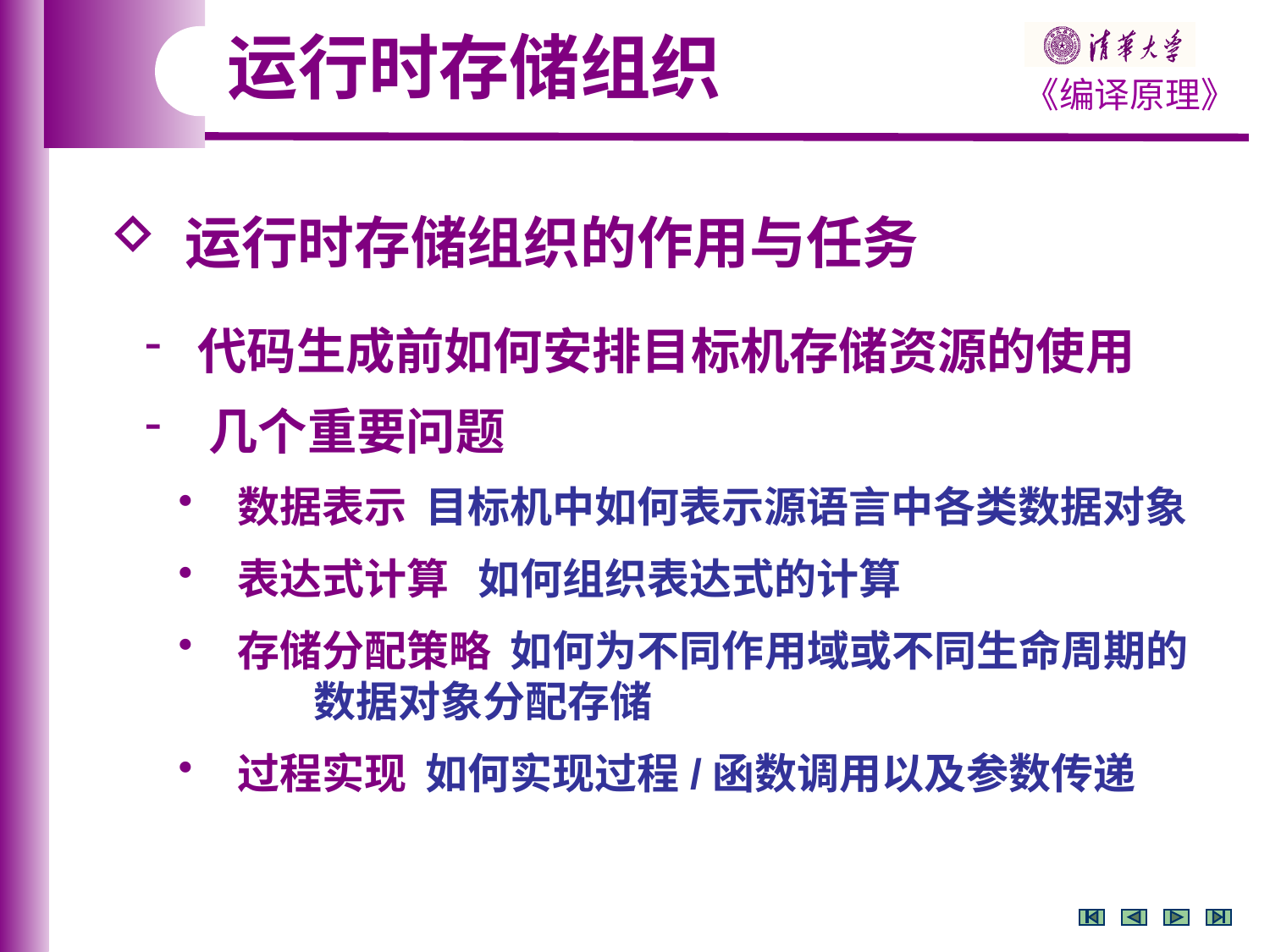

运行时存储组织
 运行时存储组织的作用与任务
 代码生成前如何安排目标机存储资源的使用

  几个重要问题

  数据表示  目标机中如何表示源语言中各类数据对象

  表达式计算   如何组织表达式的计算

  存储分配策略  如何为不同作用域或不同生命周期的
          数据对象分配存储

  过程实现  如何实现过程/函数调用以及参数传递